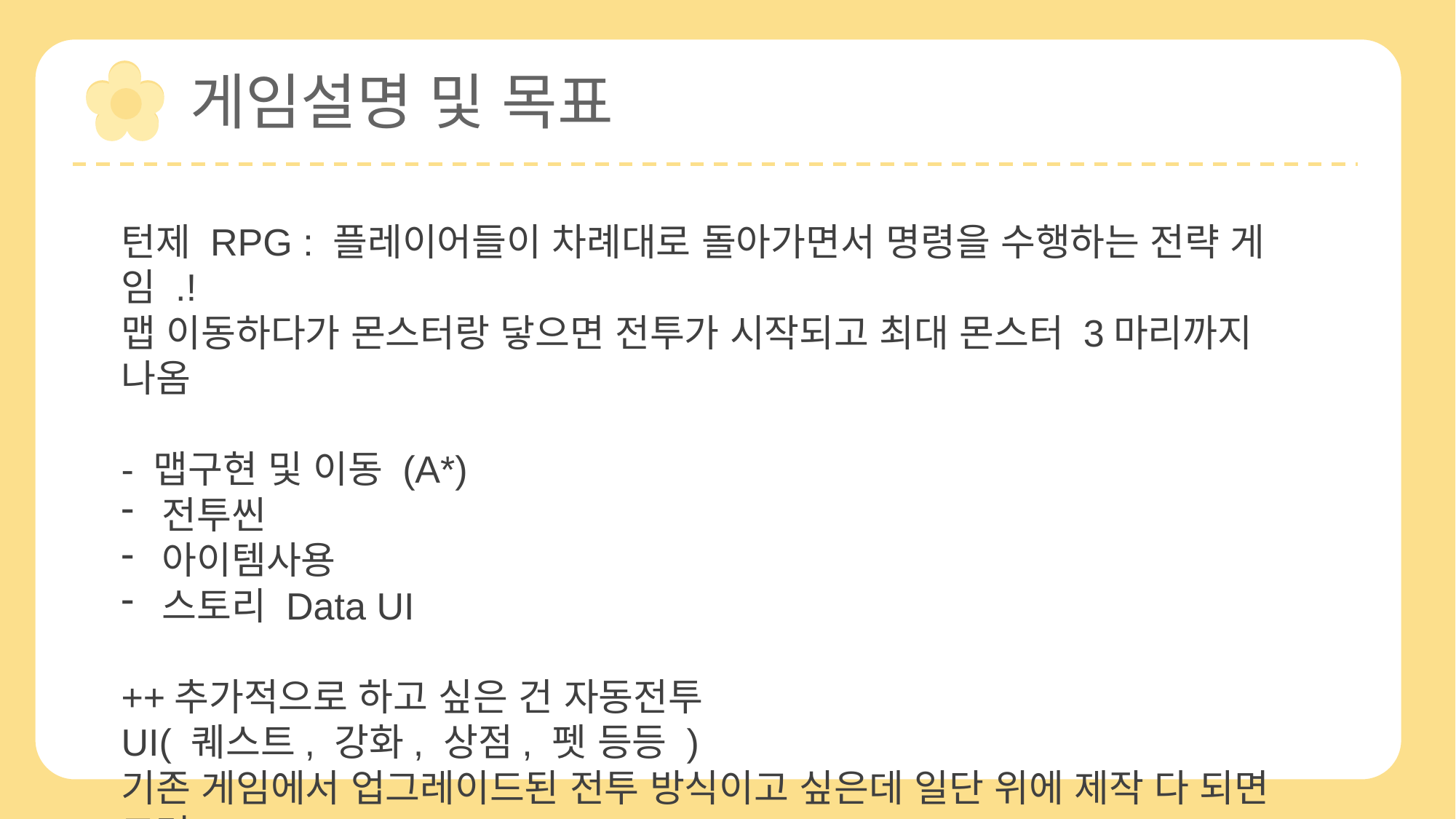

게임설명 및 목표

턴제 RPG : 플레이어들이 차례대로 돌아가면서 명령을 수행하는 전략 게임 .!
맵 이동하다가 몬스터랑 닿으면 전투가 시작되고 최대 몬스터 3마리까지 나옴

- 맵구현 및 이동 (A*)
전투씬
아이템사용
스토리 Data UI

++추가적으로 하고 싶은 건 자동전투
UI( 퀘스트, 강화, 상점, 펫 등등 )
기존 게임에서 업그레이드된 전투 방식이고 싶은데 일단 위에 제작 다 되면 고려